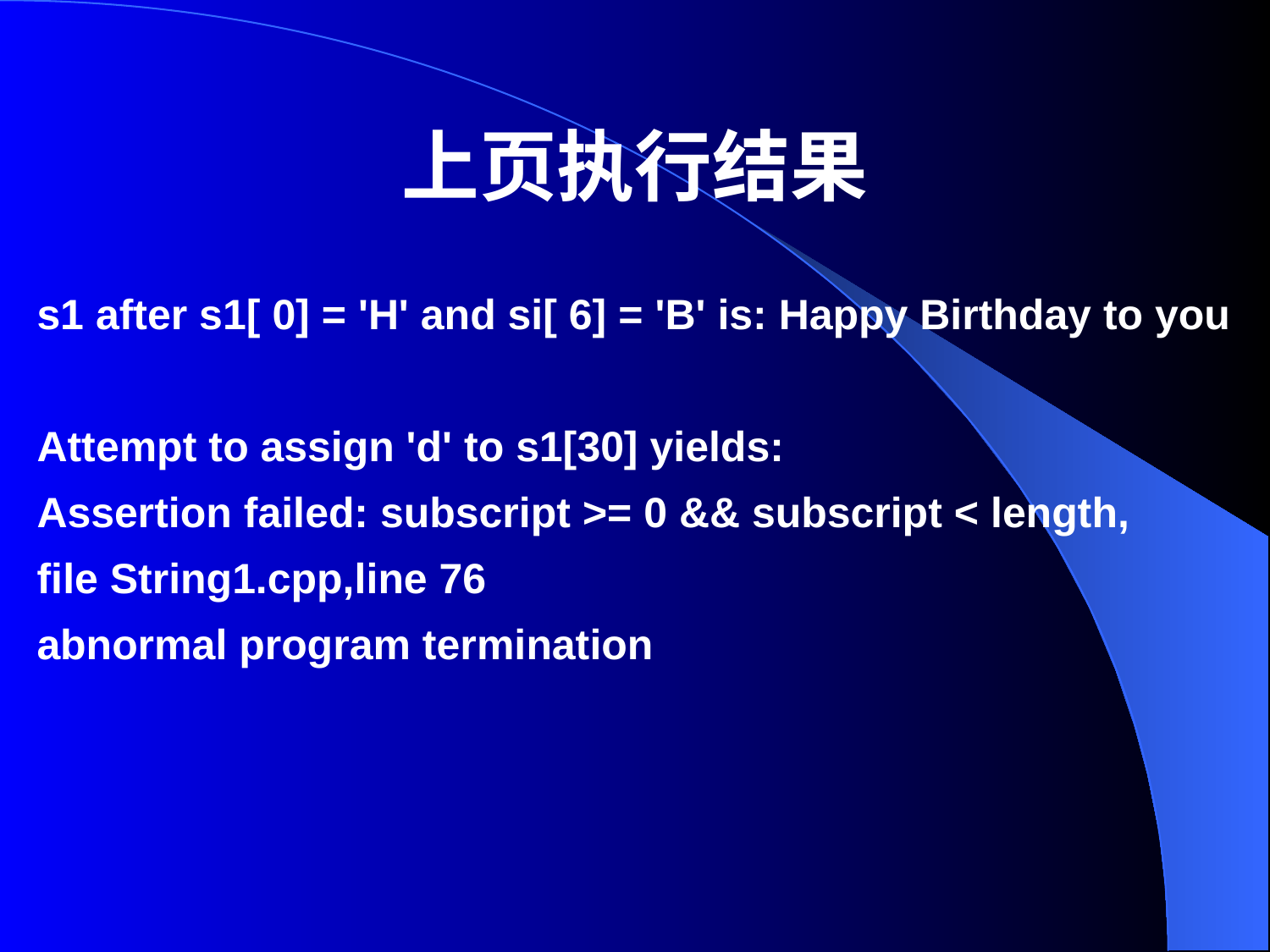

上页执行结果
s1 after s1[ 0] = 'H' and si[ 6] = 'B' is: Happy Birthday to you
Attempt to assign 'd' to s1[30] yields:
Assertion failed: subscript >= 0 && subscript < length,
file String1.cpp,line 76
abnormal program termination